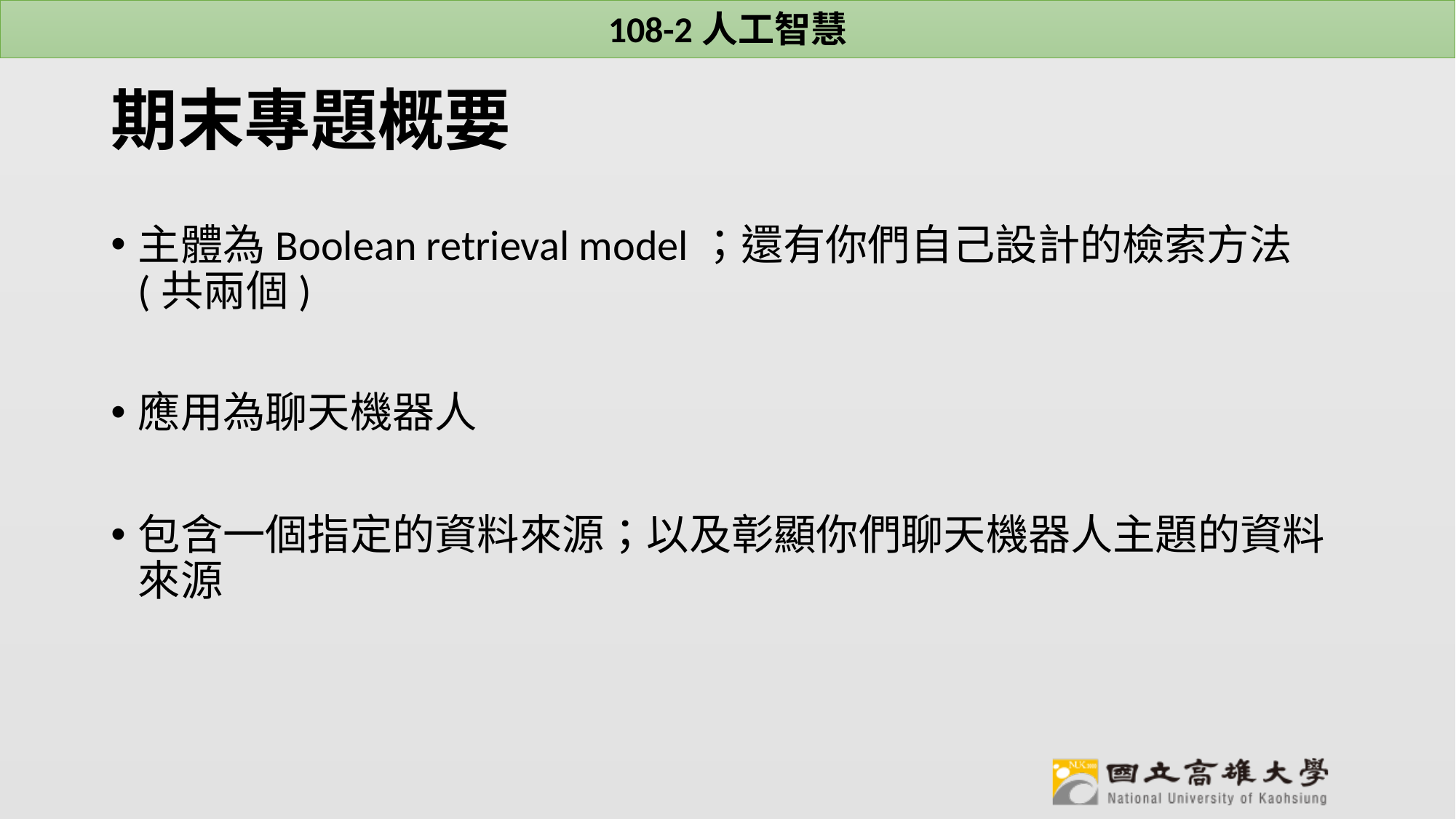

# 期末專題概要
主體為Boolean retrieval model；還有你們自己設計的檢索方法(共兩個)

應用為聊天機器人

包含一個指定的資料來源；以及彰顯你們聊天機器人主題的資料來源